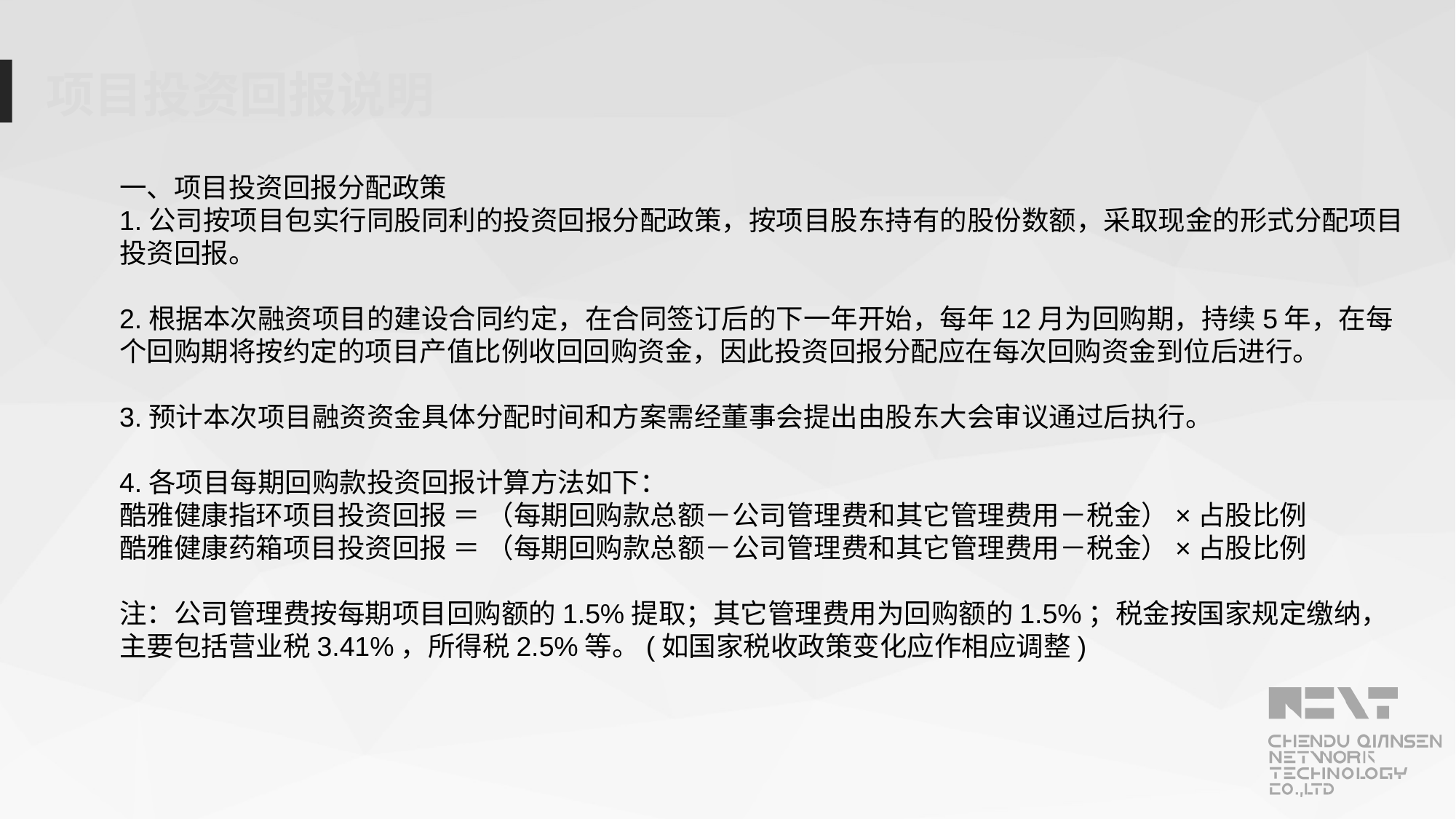

项目投资回报说明
一、项目投资回报分配政策
1.公司按项目包实行同股同利的投资回报分配政策，按项目股东持有的股份数额，采取现金的形式分配项目投资回报。

2.根据本次融资项目的建设合同约定，在合同签订后的下一年开始，每年12月为回购期，持续5年，在每个回购期将按约定的项目产值比例收回回购资金，因此投资回报分配应在每次回购资金到位后进行。

3.预计本次项目融资资金具体分配时间和方案需经董事会提出由股东大会审议通过后执行。

4.各项目每期回购款投资回报计算方法如下：
酷雅健康指环项目投资回报 ＝ （每期回购款总额－公司管理费和其它管理费用－税金）×占股比例
酷雅健康药箱项目投资回报 ＝ （每期回购款总额－公司管理费和其它管理费用－税金）×占股比例

注：公司管理费按每期项目回购额的1.5%提取；其它管理费用为回购额的1.5%；税金按国家规定缴纳，主要包括营业税3.41%，所得税2.5%等。(如国家税收政策变化应作相应调整)